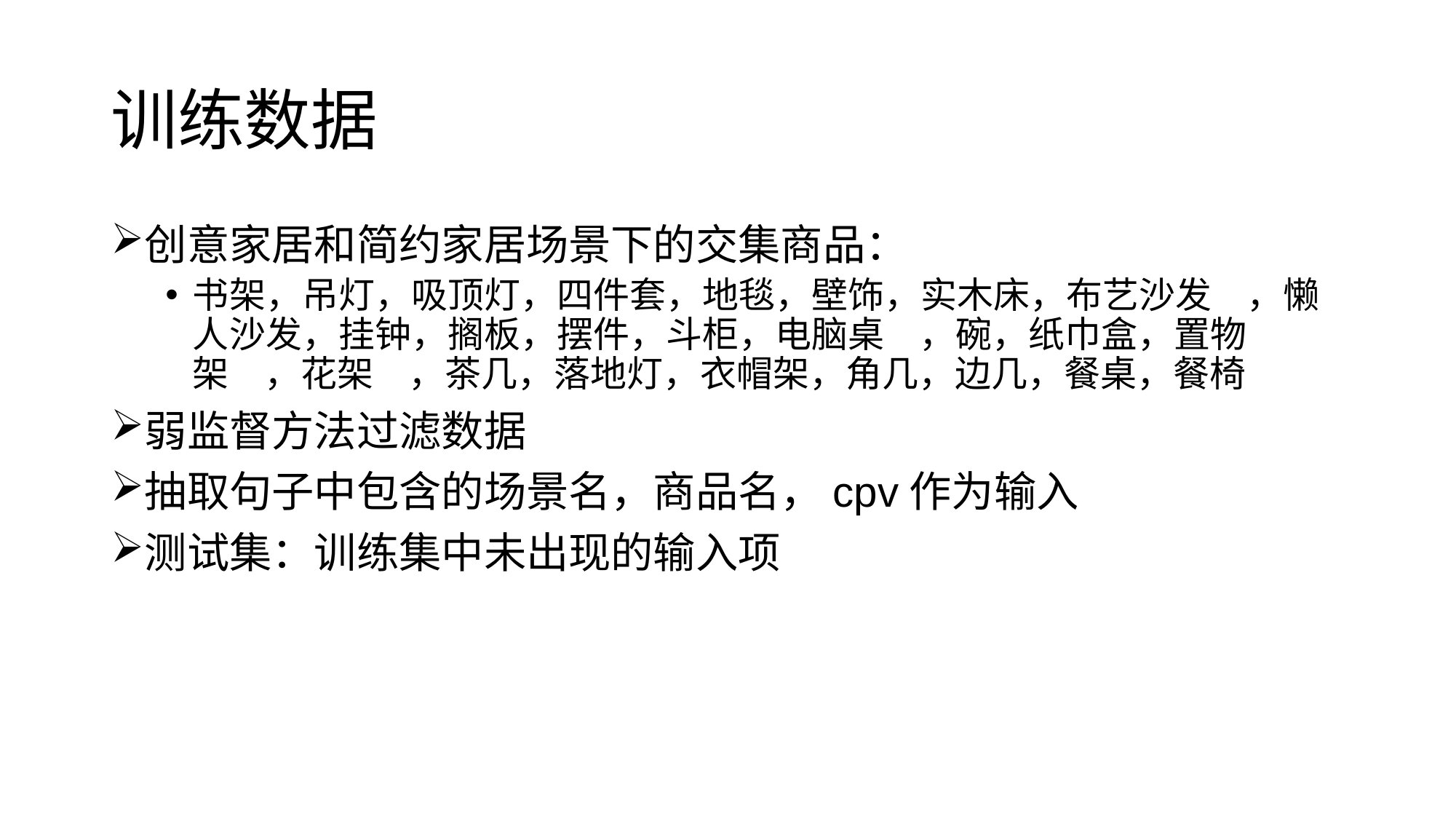

# 训练数据
创意家居和简约家居场景下的交集商品：
书架，吊灯，吸顶灯，四件套，地毯，壁饰，实木床，布艺沙发，懒人沙发，挂钟，搁板，摆件，斗柜，电脑桌，碗，纸巾盒，置物架，花架，茶几，落地灯，衣帽架，角几，边几，餐桌，餐椅
弱监督方法过滤数据
抽取句子中包含的场景名，商品名，cpv作为输入
测试集：训练集中未出现的输入项